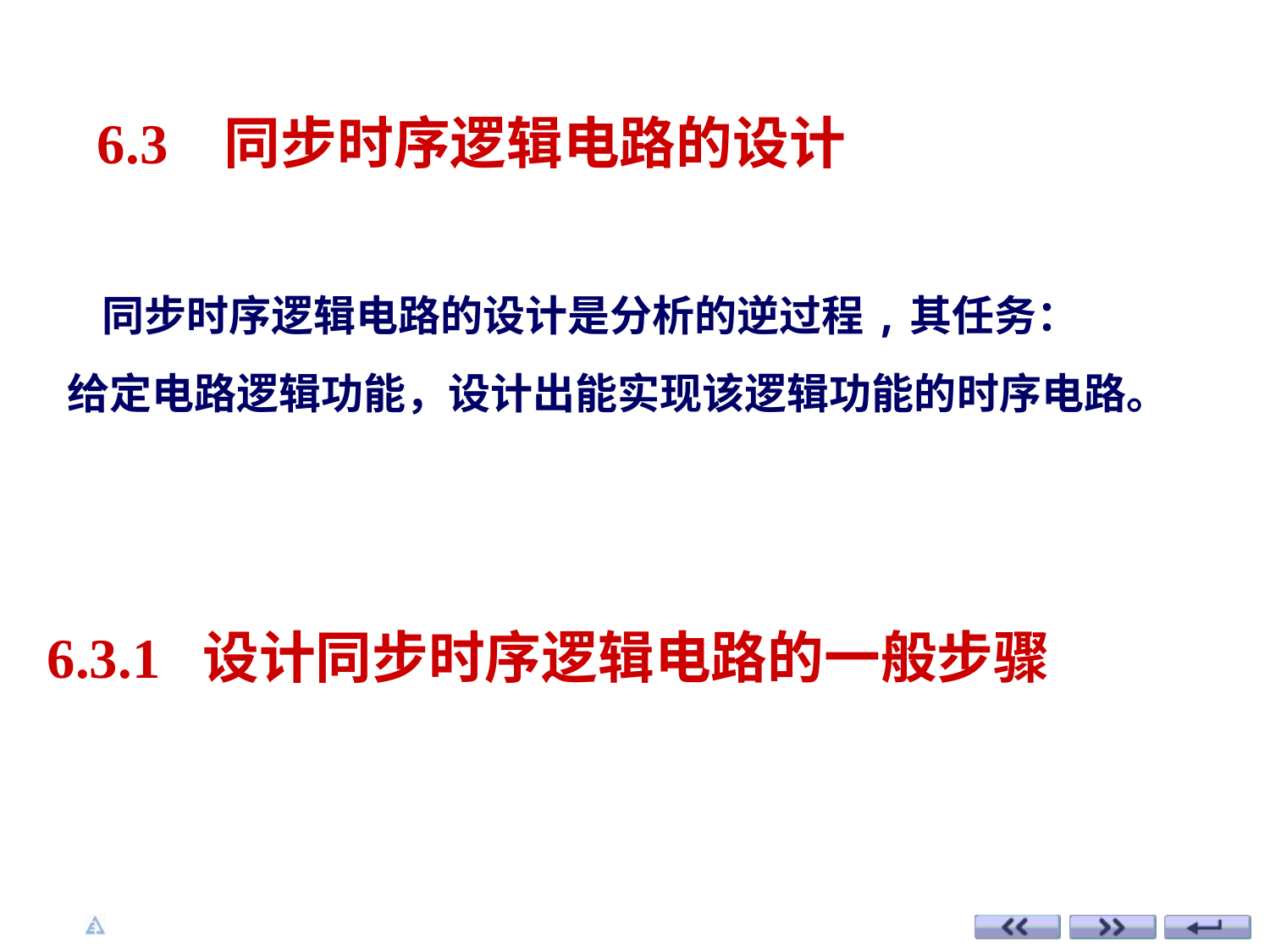

6.3   同步时序逻辑电路的设计
  同步时序逻辑电路的设计是分析的逆过程,其任务：
给定电路逻辑功能，设计出能实现该逻辑功能的时序电路。
6.3.1  设计同步时序逻辑电路的一般步骤